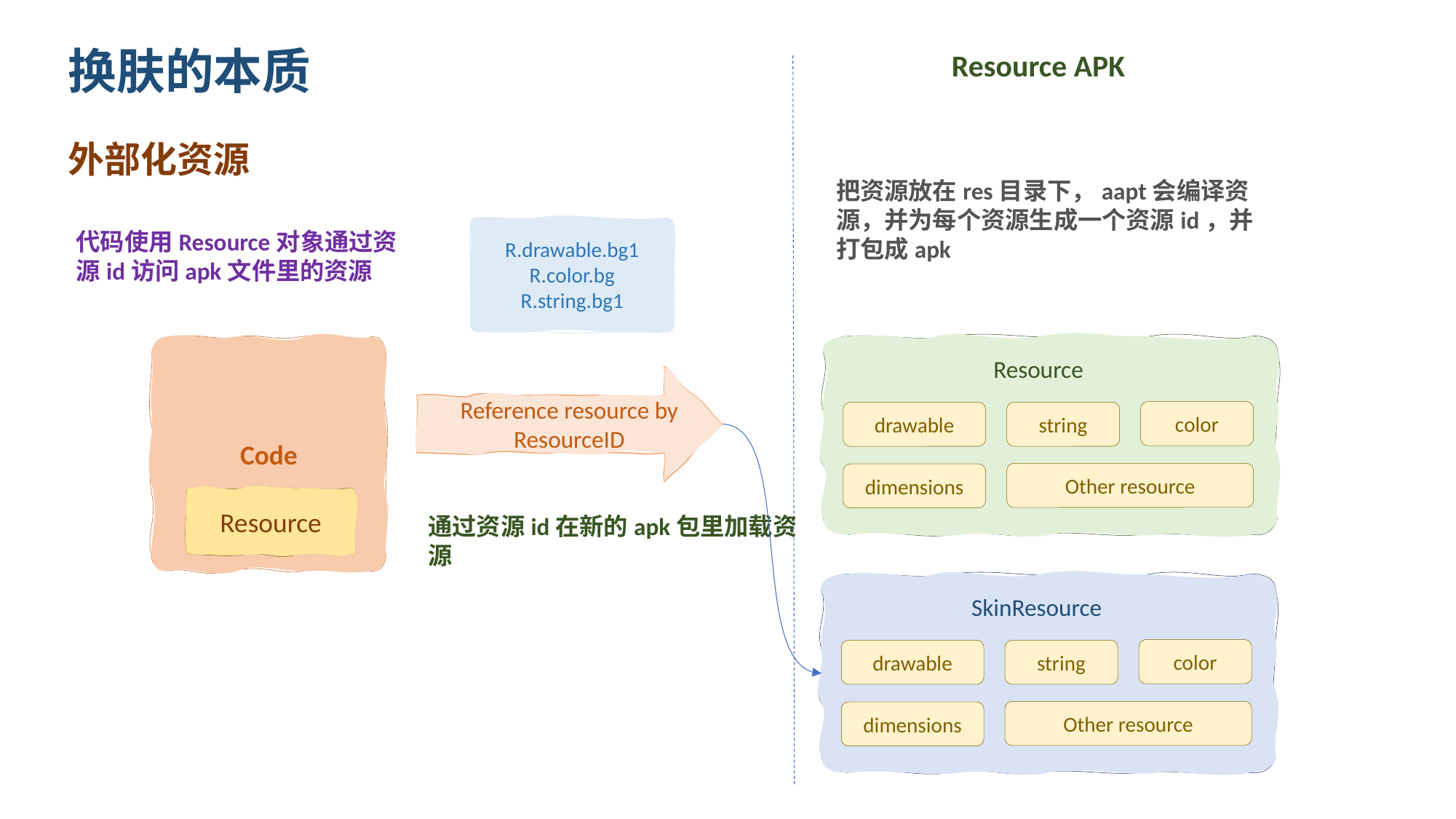

换肤的本质
Resource APK
外部化资源
把资源放在res目录下，aapt会编译资源，并为每个资源生成一个资源id，并打包成apk
代码使用Resource对象通过资源id访问apk文件里的资源
R.drawable.bg1
R.color.bg
R.string.bg1

drawable
string
Other resource
Resource
dimensions
color
Reference resource by ResourceID
Resource
Code
通过资源id在新的apk包里加载资源

drawable
string
Other resource
SkinResource
dimensions
color